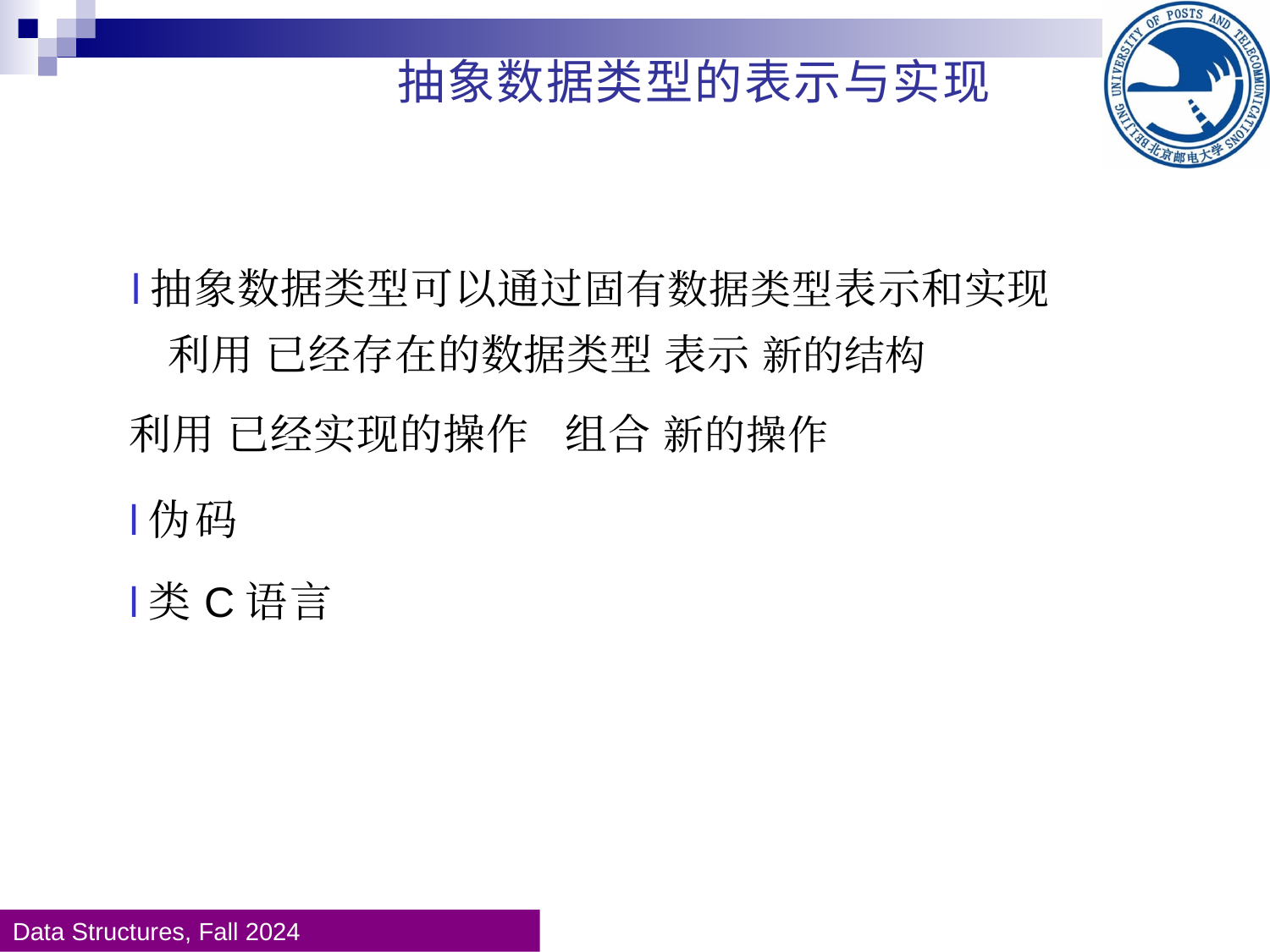

抽象数据类型的表示与实现

l抽象数据类型可以通过固有数据类型表示和实现 利用 已经存在的数据类型 表示 新的结构
利用 已经实现的操作   组合 新的操作
l伪码

l类C语言